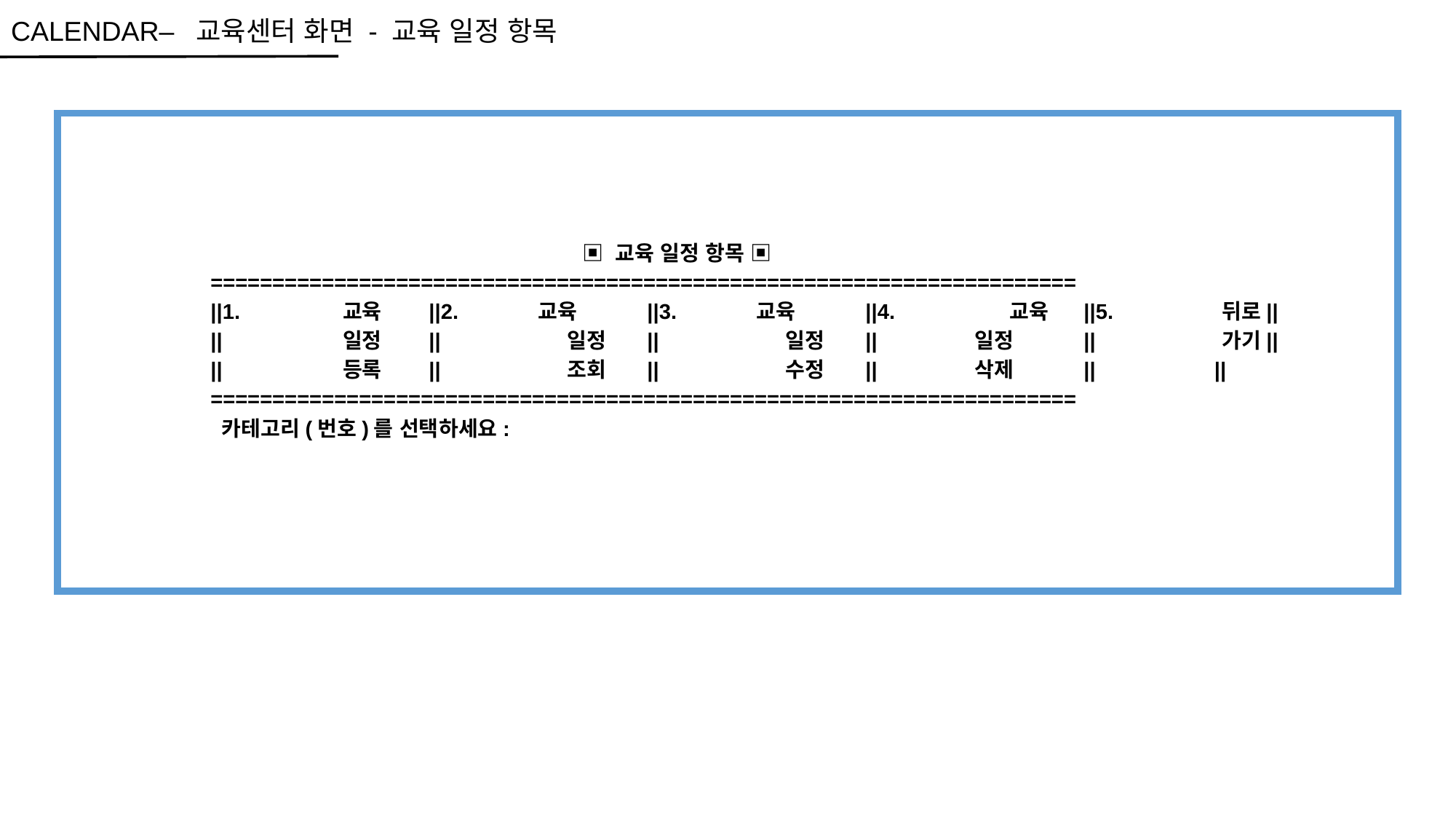

CALENDAR–  교육센터 화면 - 교육 일정 항목

                                                              ▣ 교육 일정 항목 ▣
======================================================================
||1.	   교육	||2.  	교육	||3.  	교육	||4.	     교육	||5.	    뒤로||
||  	   일정	||  	    일정	||  	    일정	||    	일정	||  	    가기||
||  	   등록	||  	    조회	||  	    수정	||    	삭제	||                                                                                                                                                                                           ||
======================================================================
 카테고리(번호)를 선택하세요: